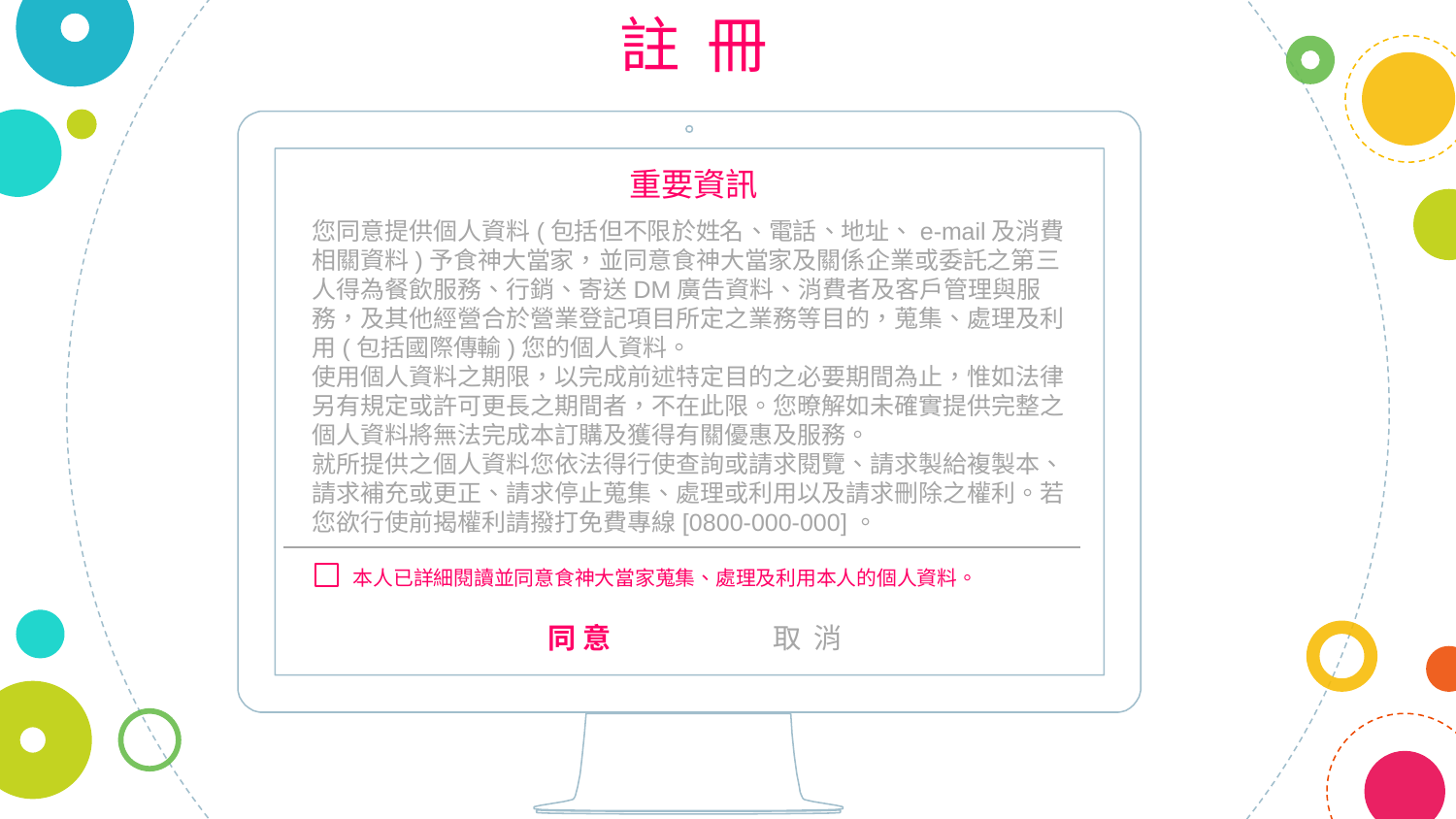

註  冊

重要資訊
您同意提供個人資料(包括但不限於姓名、電話、地址、e-mail及消費相關資料)予食神大當家，並同意食神大當家及關係企業或委託之第三人得為餐飲服務、行銷、寄送DM廣告資料、消費者及客戶管理與服務，及其他經營合於營業登記項目所定之業務等目的，蒐集、處理及利用(包括國際傳輸)您的個人資料。
使用個人資料之期限，以完成前述特定目的之必要期間為止，惟如法律另有規定或許可更長之期間者，不在此限。您暸解如未確實提供完整之個人資料將無法完成本訂購及獲得有關優惠及服務。
就所提供之個人資料您依法得行使查詢或請求閱覽、請求製給複製本、請求補充或更正、請求停止蒐集、處理或利用以及請求刪除之權利。若您欲行使前揭權利請撥打免費專線[0800-000-000]。
本人已詳細閱讀並同意食神大當家蒐集、處理及利用本人的個人資料。

 同 意
取  消